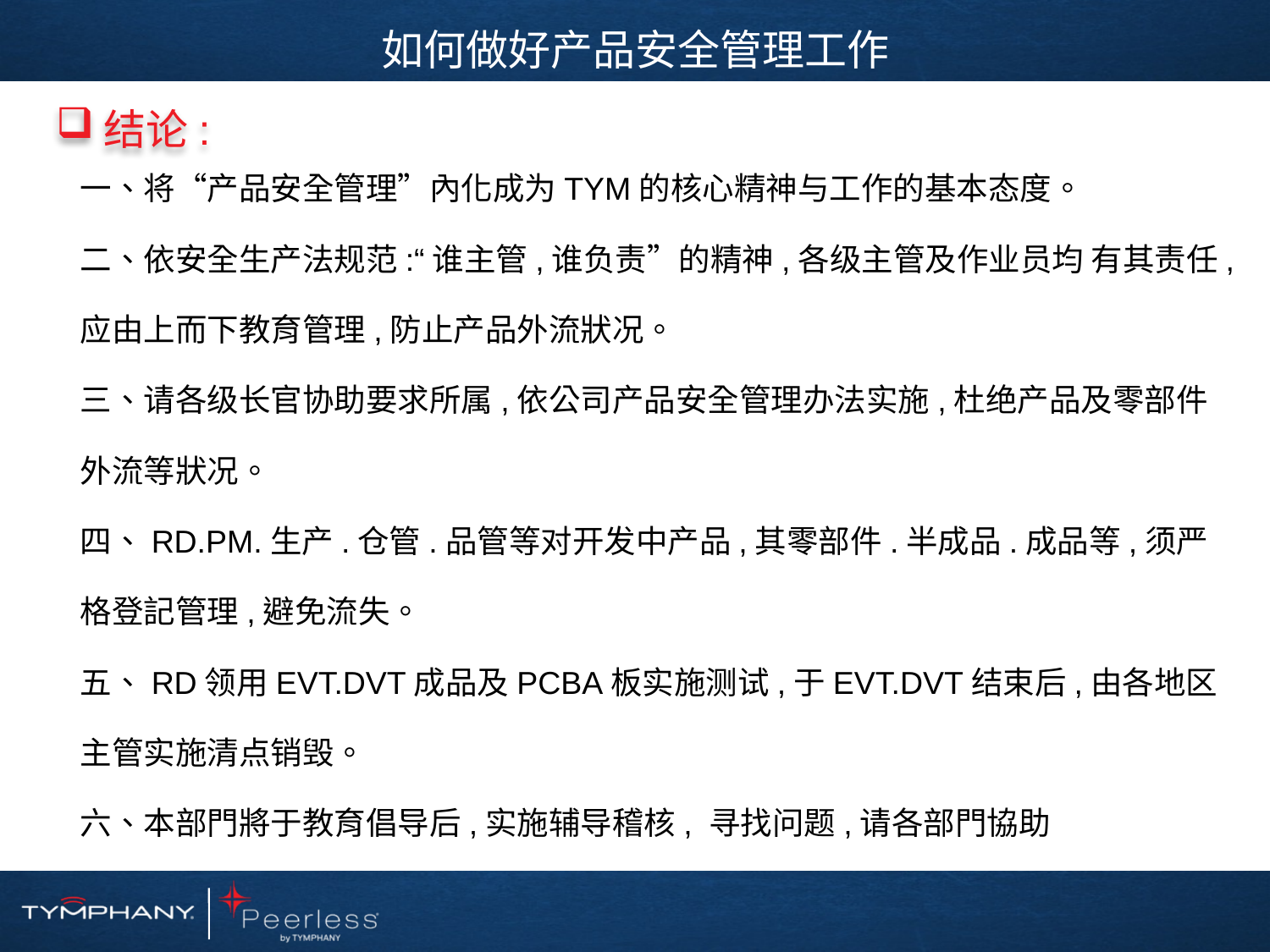

如何做好产品安全管理工作
结论:
一、将“产品安全管理”內化成为TYM的核心精神与工作的基本态度。
二、依安全生产法规范:“谁主管,谁负责”的精神,各级主管及作业员均 有其责任,应由上而下教育管理,防止产品外流狀况。
三、请各级长官协助要求所属,依公司产品安全管理办法实施,杜绝产品及零部件外流等狀况。
四、RD.PM.生产.仓管.品管等对开发中产品,其零部件.半成品.成品等,须严格登記管理,避免流失。
五、RD领用EVT.DVT成品及PCBA板实施测试,于EVT.DVT结束后,由各地区主管实施清点销毁。
六、本部門將于教育倡导后,实施辅导稽核, 寻找问题,请各部門協助